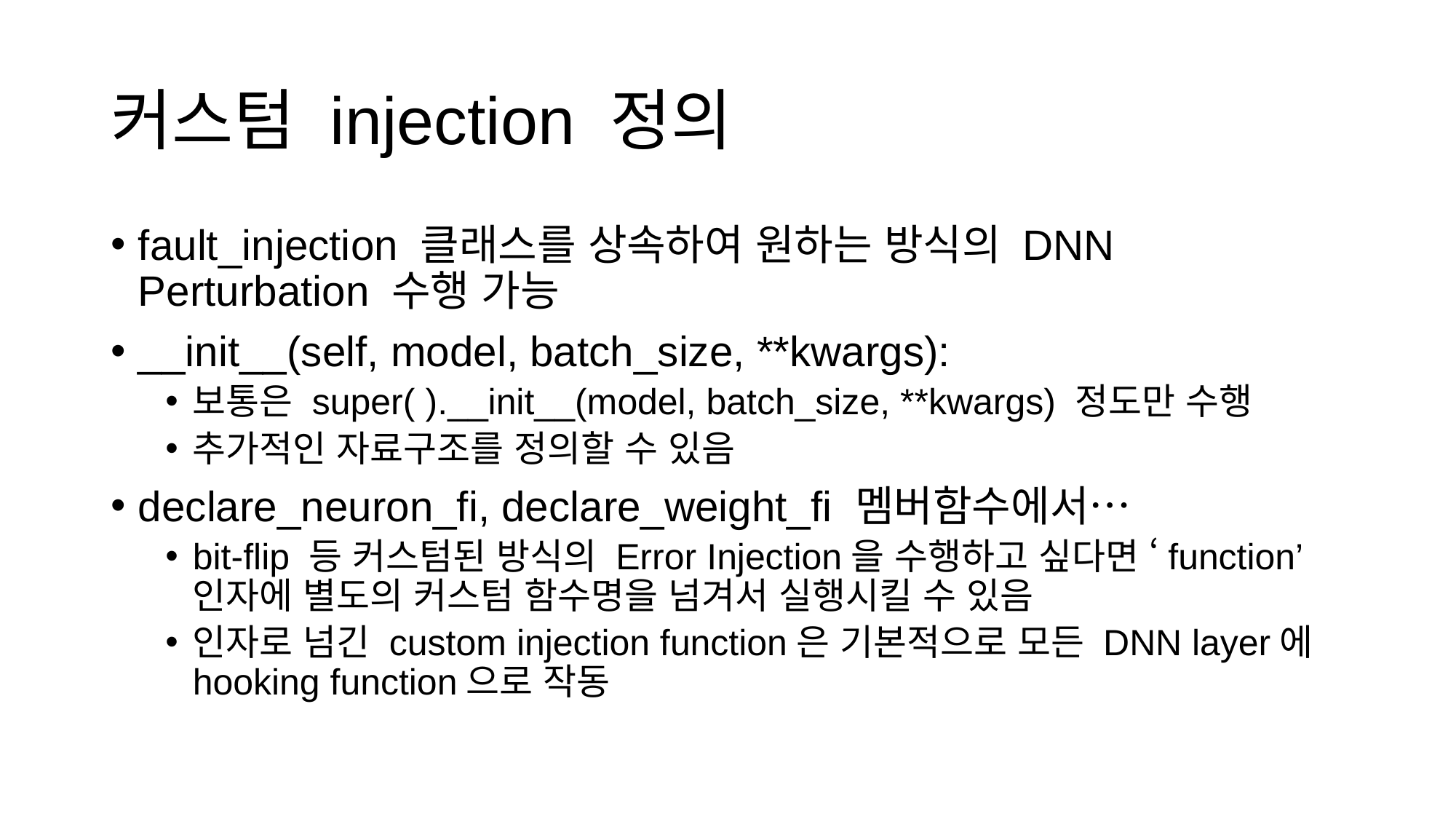

# 커스텀 injection 정의
fault_injection 클래스를 상속하여 원하는 방식의 DNN Perturbation 수행 가능
__init__(self, model, batch_size, **kwargs):
보통은 super( ).__init__(model, batch_size, **kwargs) 정도만 수행
추가적인 자료구조를 정의할 수 있음
declare_neuron_fi, declare_weight_fi 멤버함수에서…
bit-flip 등 커스텀된 방식의 Error Injection을 수행하고 싶다면 ‘function’ 인자에 별도의 커스텀 함수명을 넘겨서 실행시킬 수 있음
인자로 넘긴 custom injection function은 기본적으로 모든 DNN layer에 hooking function으로 작동